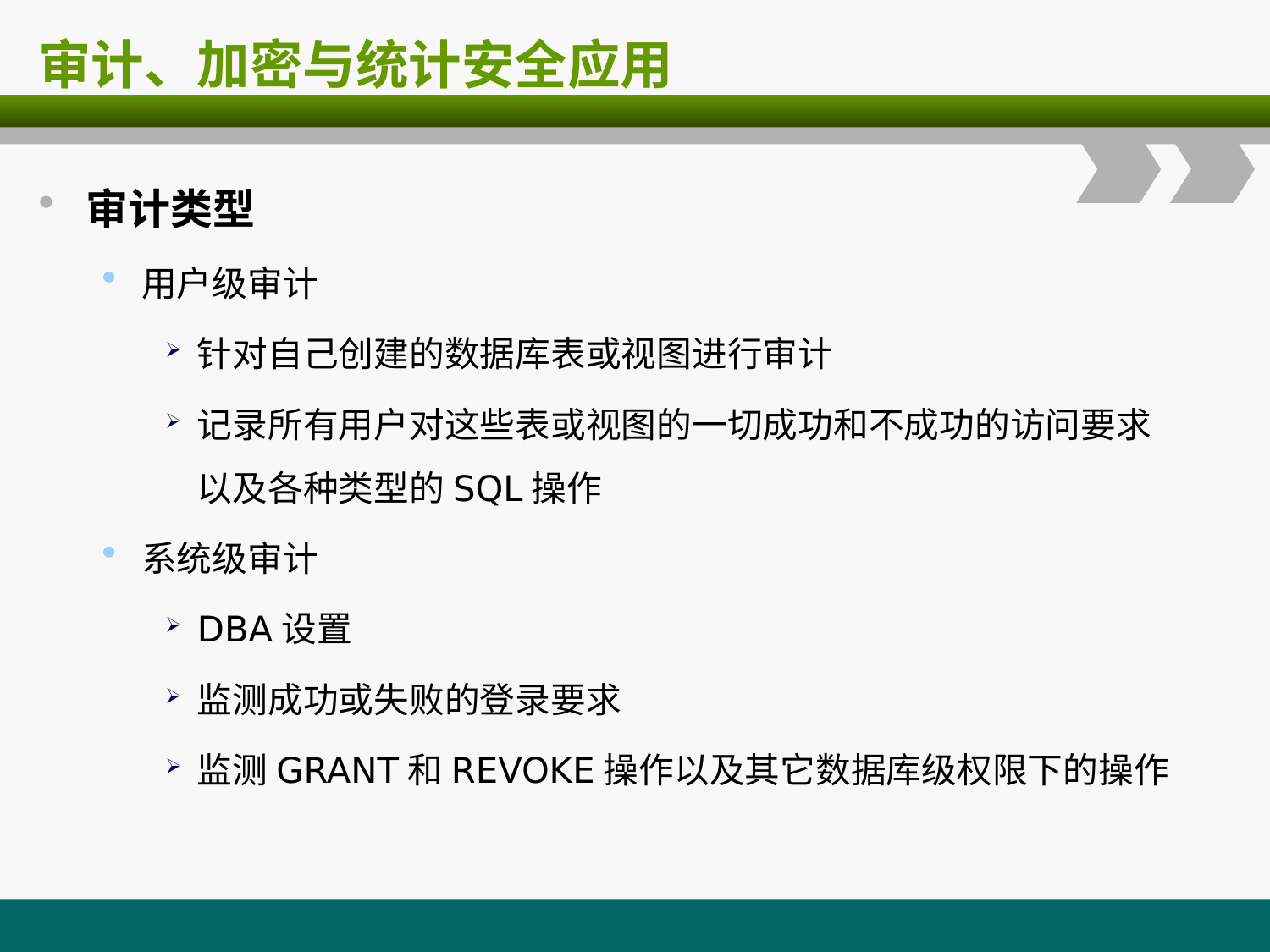

# 审计、加密与统计安全应用
审计类型
用户级审计
针对自己创建的数据库表或视图进行审计
记录所有用户对这些表或视图的一切成功和不成功的访问要求以及各种类型的SQL操作
系统级审计
DBA设置
监测成功或失败的登录要求
监测GRANT和REVOKE操作以及其它数据库级权限下的操作